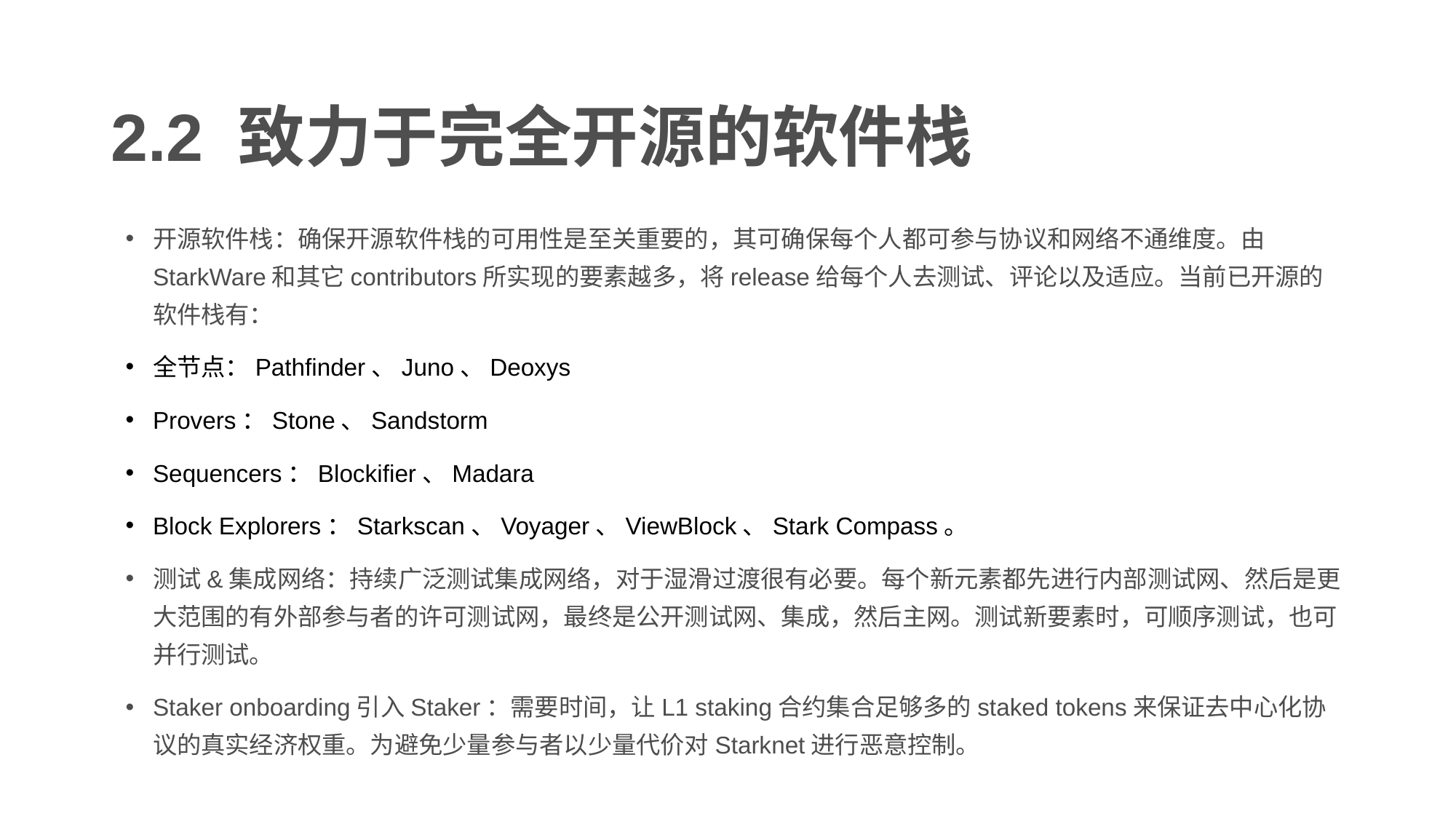

# 2.2 致力于完全开源的软件栈
开源软件栈：确保开源软件栈的可用性是至关重要的，其可确保每个人都可参与协议和网络不通维度。由StarkWare和其它contributors所实现的要素越多，将release给每个人去测试、评论以及适应。当前已开源的软件栈有：
全节点：Pathfinder、Juno、Deoxys
Provers：Stone、Sandstorm
Sequencers：Blockifier、Madara
Block Explorers：Starkscan、Voyager、ViewBlock、Stark Compass。
测试&集成网络：持续广泛测试集成网络，对于湿滑过渡很有必要。每个新元素都先进行内部测试网、然后是更大范围的有外部参与者的许可测试网，最终是公开测试网、集成，然后主网。测试新要素时，可顺序测试，也可并行测试。
Staker onboarding引入Staker：需要时间，让L1 staking合约集合足够多的staked tokens来保证去中心化协议的真实经济权重。为避免少量参与者以少量代价对Starknet进行恶意控制。